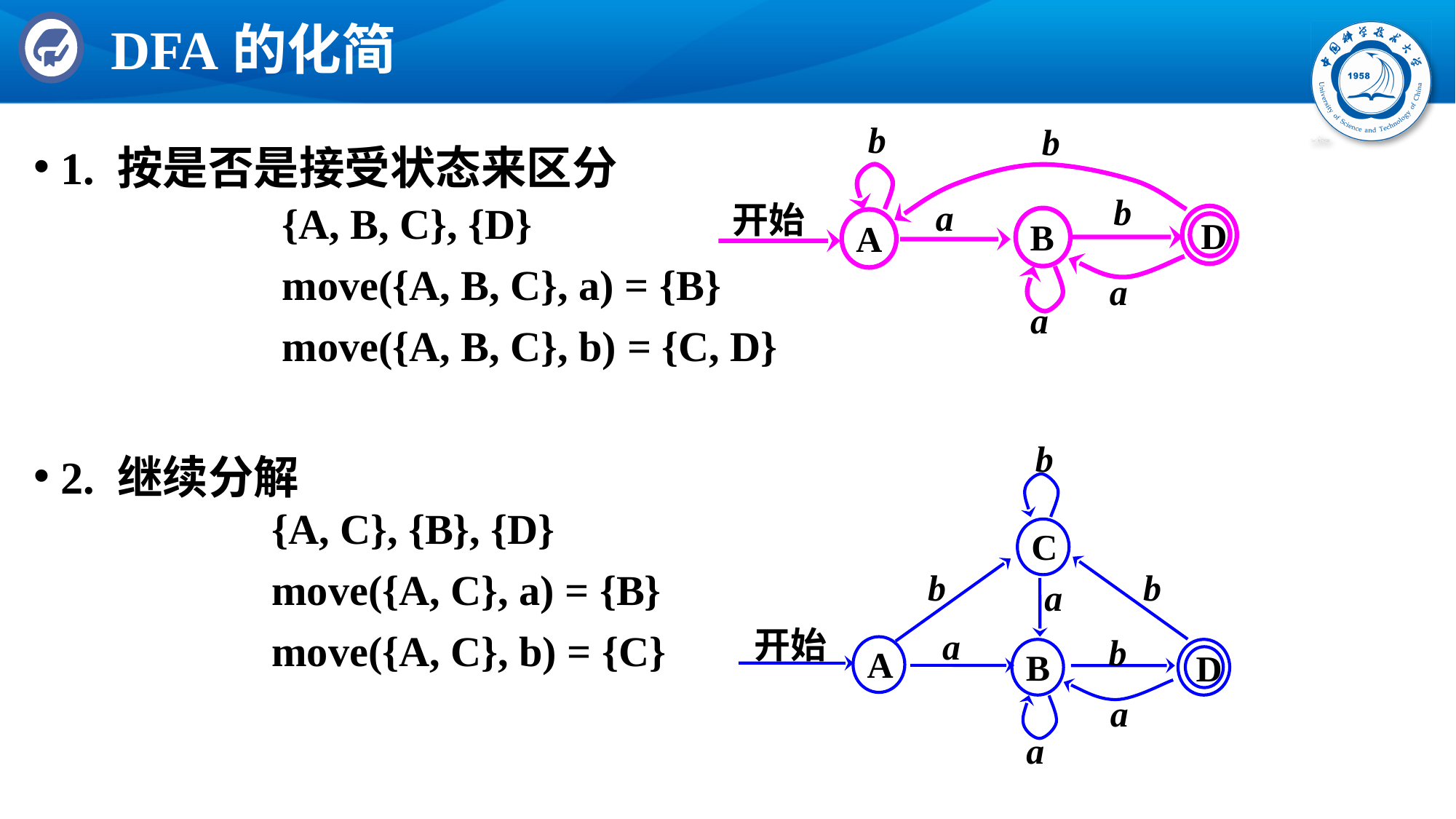

# DFA的化简
b
b

b
a
开始

D
B
A

a

a
1. 按是否是接受状态来区分

2. 继续分解

    {A, B, C}, {D}
    move({A, B, C}, a) = {B}
    move({A, B, C}, b) = {C, D}

   {A, C}, {B}, {D}
   move({A, C}, a) = {B}
   move({A, C}, b) = {C}

b

C

b
b
a

开始
a
b
A
B

D

a

a